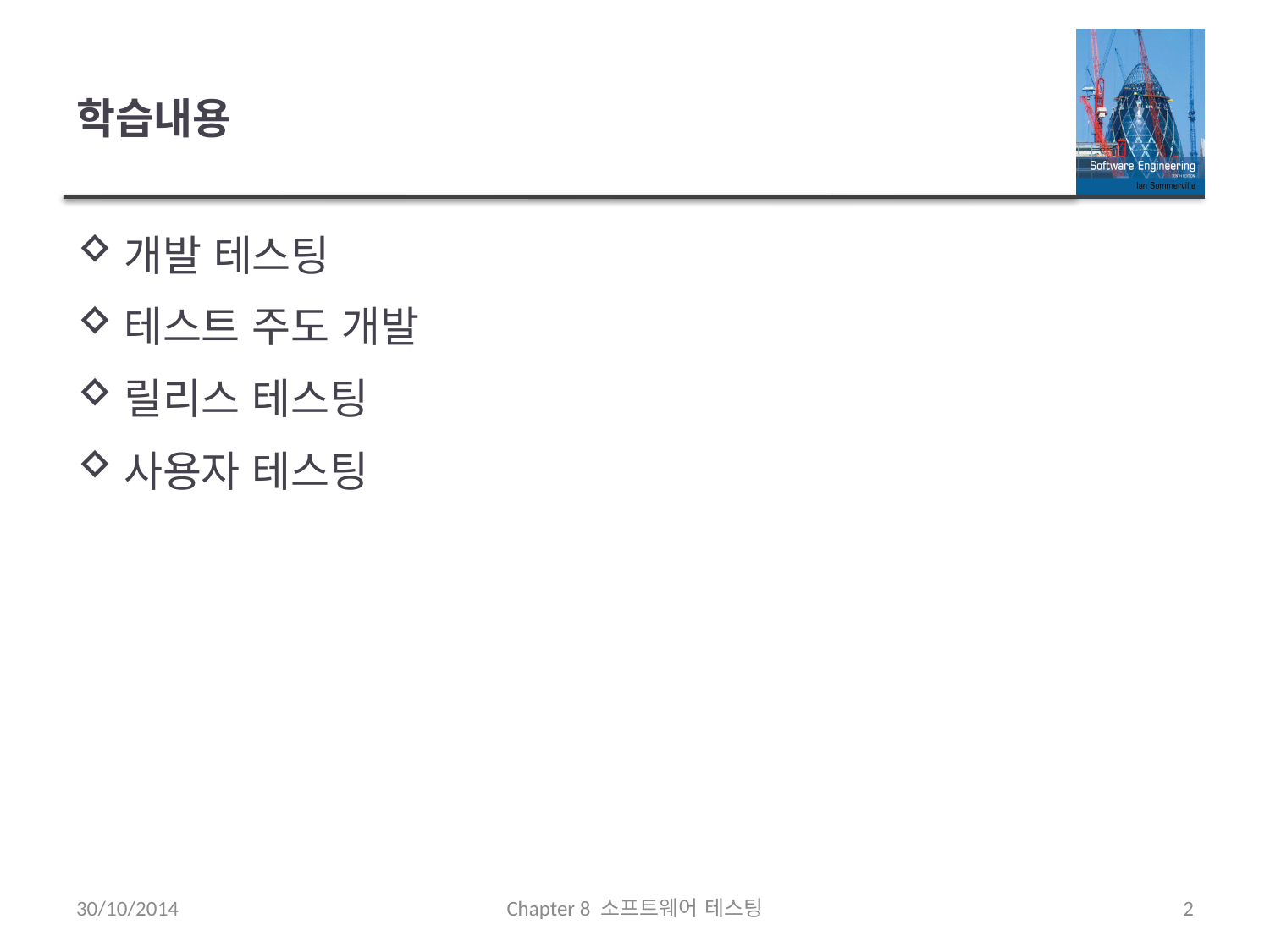

# 학습내용
개발 테스팅
테스트 주도 개발
릴리스 테스팅
사용자 테스팅

30/10/2014
Chapter 8 소프트웨어 테스팅
2